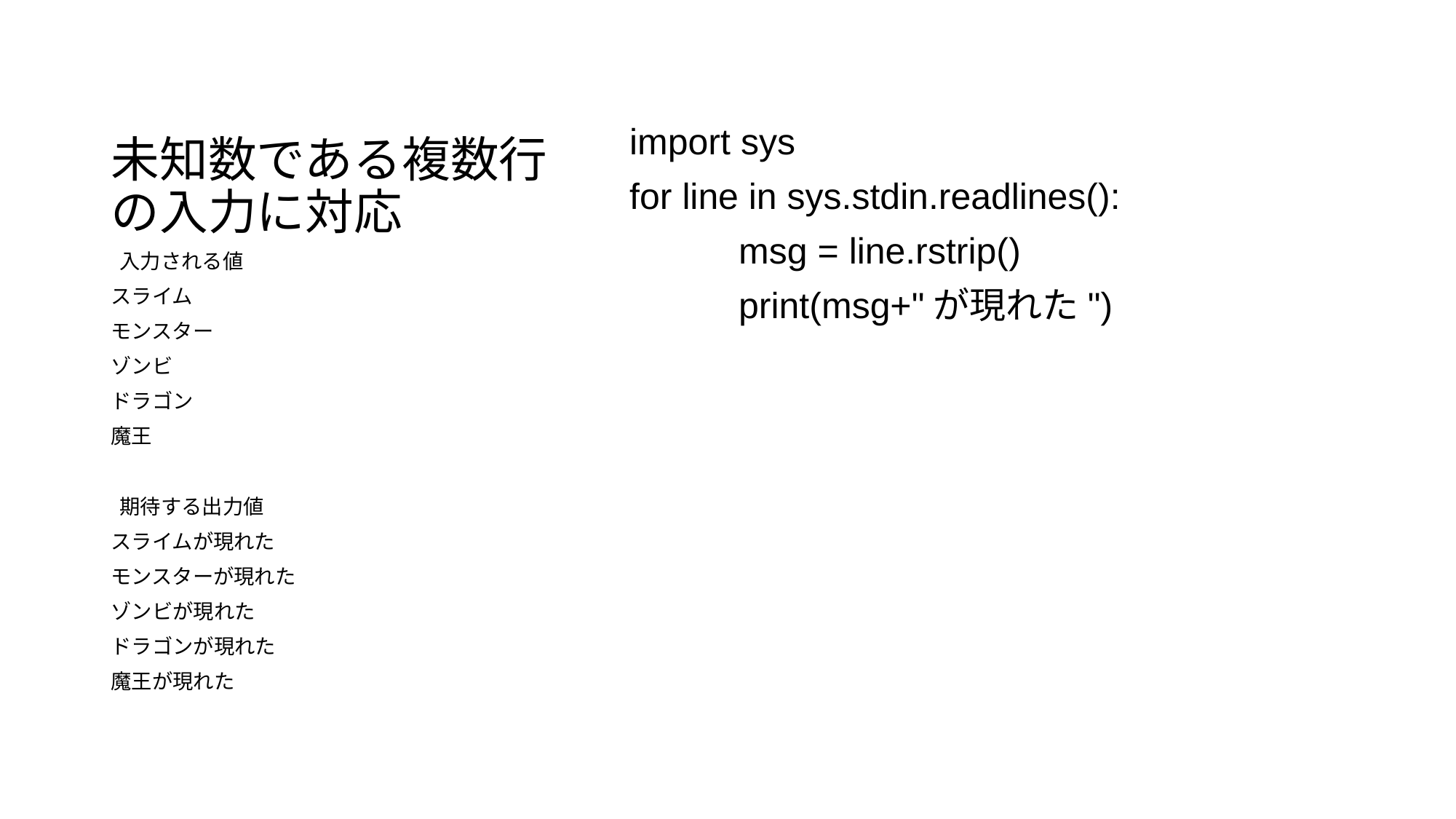

# 未知数である複数行の入力に対応
import sys
for line in sys.stdin.readlines():
	msg = line.rstrip()
	print(msg+"が現れた")
 入力される値
スライム
モンスター
ゾンビ
ドラゴン
魔王

 期待する出力値
スライムが現れた
モンスターが現れた
ゾンビが現れた
ドラゴンが現れた
魔王が現れた